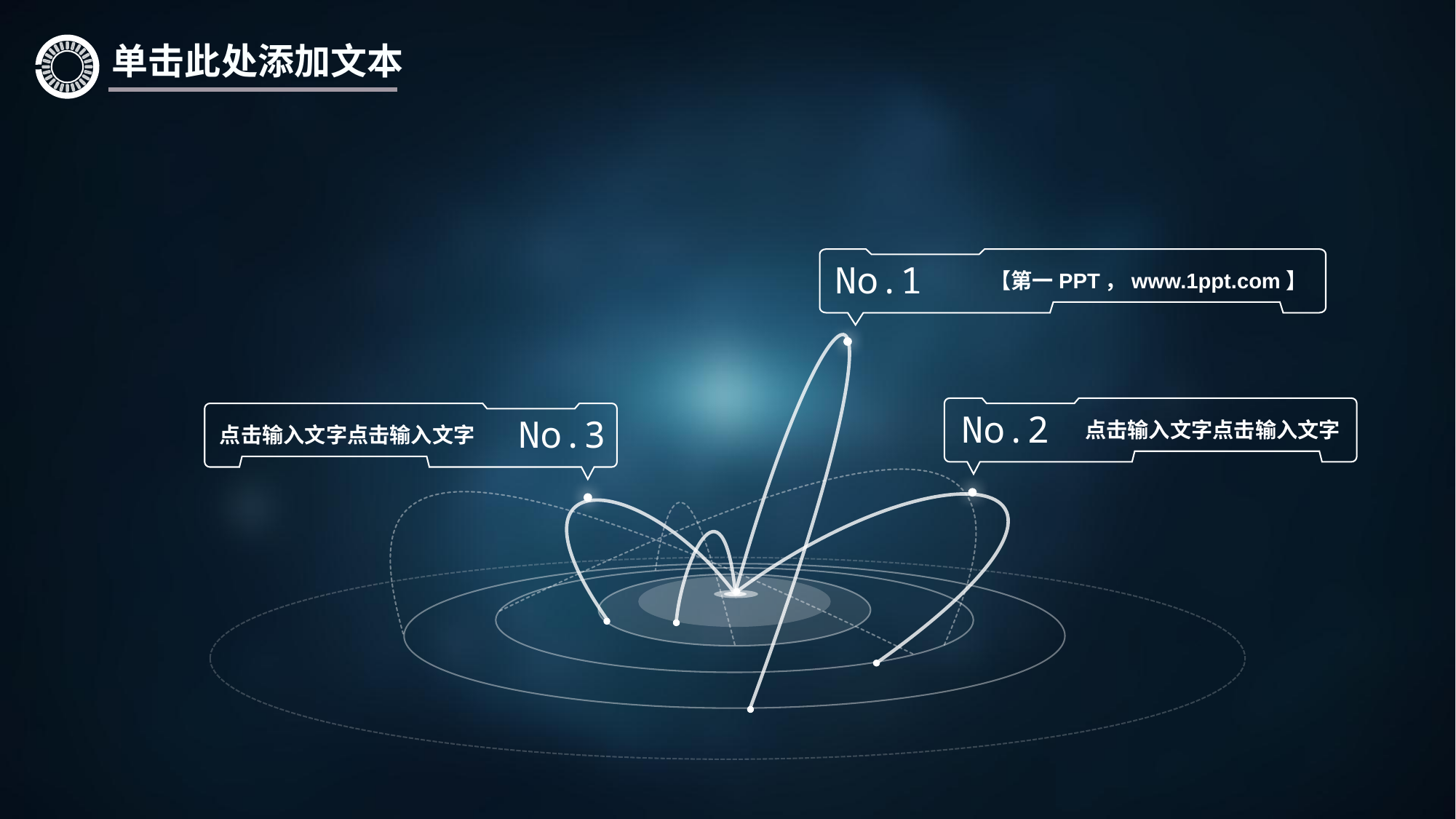

单击此处添加文本

No.1
【第一PPT，www.1ppt.com】

No.2
点击输入文字点击输入文字

No.3
点击输入文字点击输入文字